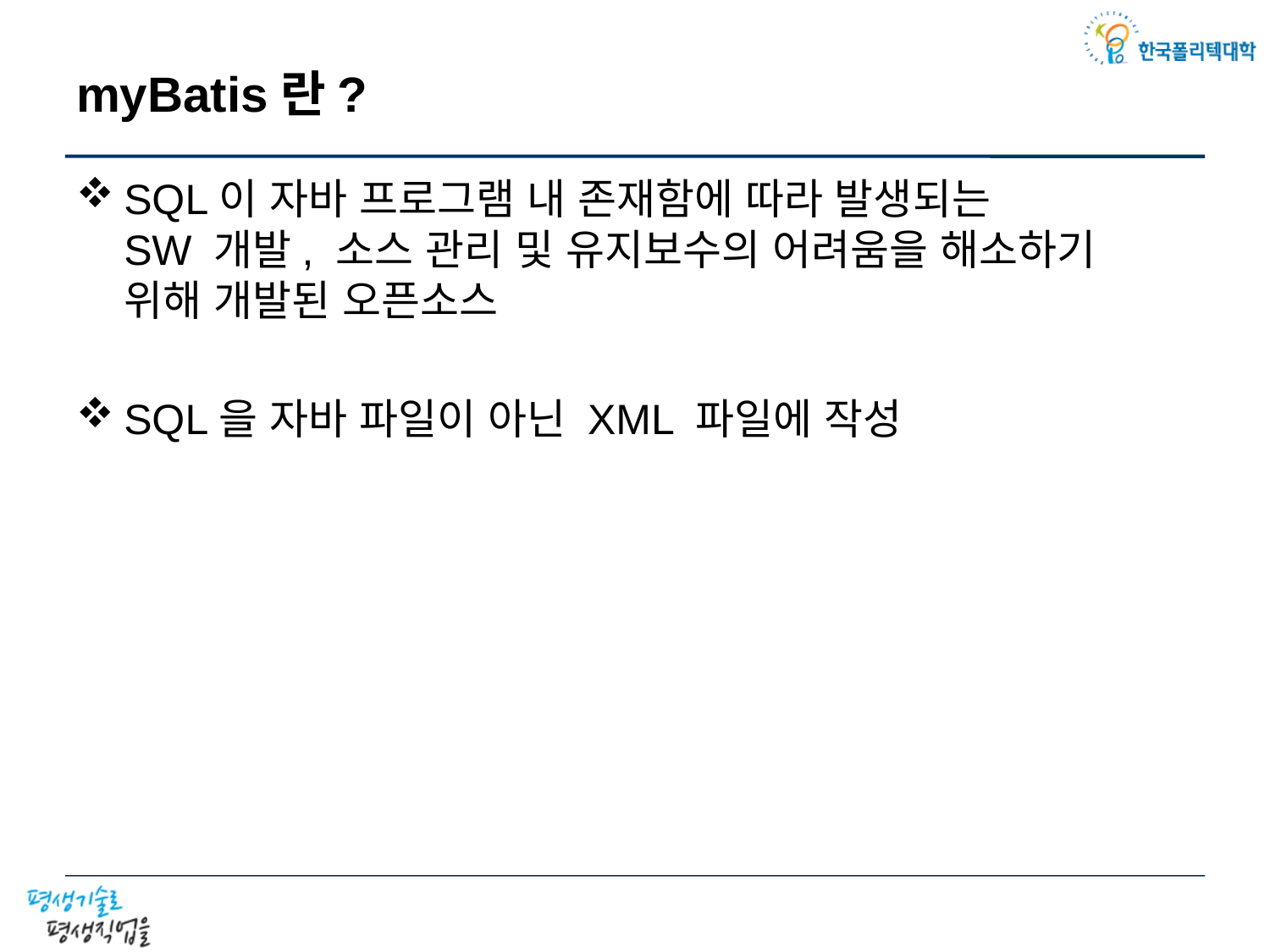

# myBatis란?
SQL이 자바 프로그램 내 존재함에 따라 발생되는
SW 개발, 소스 관리 및 유지보수의 어려움을 해소하기
위해 개발된 오픈소스

SQL을 자바 파일이 아닌 XML 파일에 작성